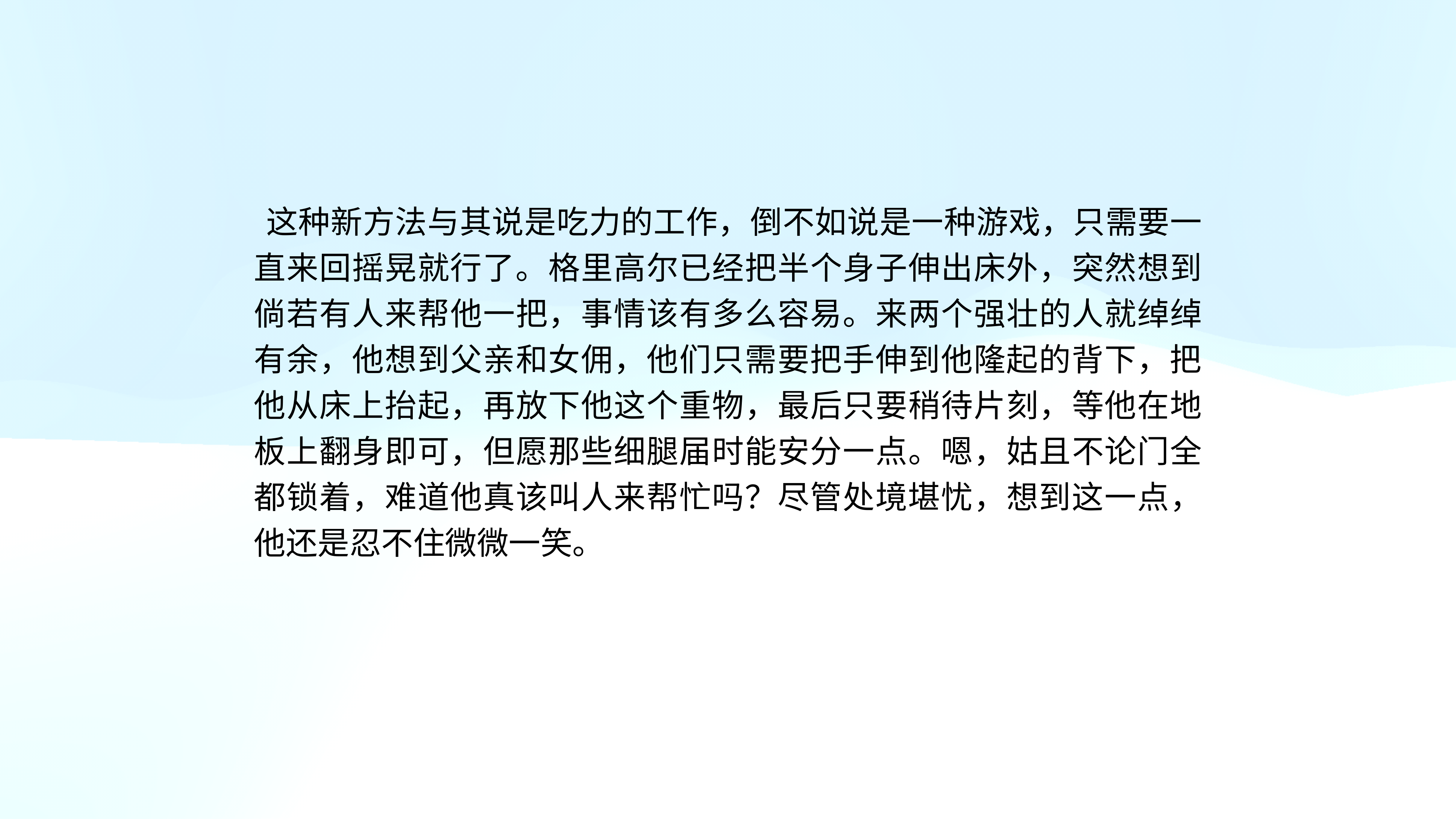

这种新方法与其说是吃力的工作，倒不如说是一种游戏，只需要一直来回摇晃就行了。格里高尔已经把半个身子伸出床外，突然想到倘若有人来帮他一把，事情该有多么容易。来两个强壮的人就绰绰有余，他想到父亲和女佣，他们只需要把手伸到他隆起的背下，把他从床上抬起，再放下他这个重物，最后只要稍待片刻，等他在地板上翻身即可，但愿那些细腿届时能安分一点。嗯，姑且不论门全都锁着，难道他真该叫人来帮忙吗？尽管处境堪忧，想到这一点，他还是忍不住微微一笑。